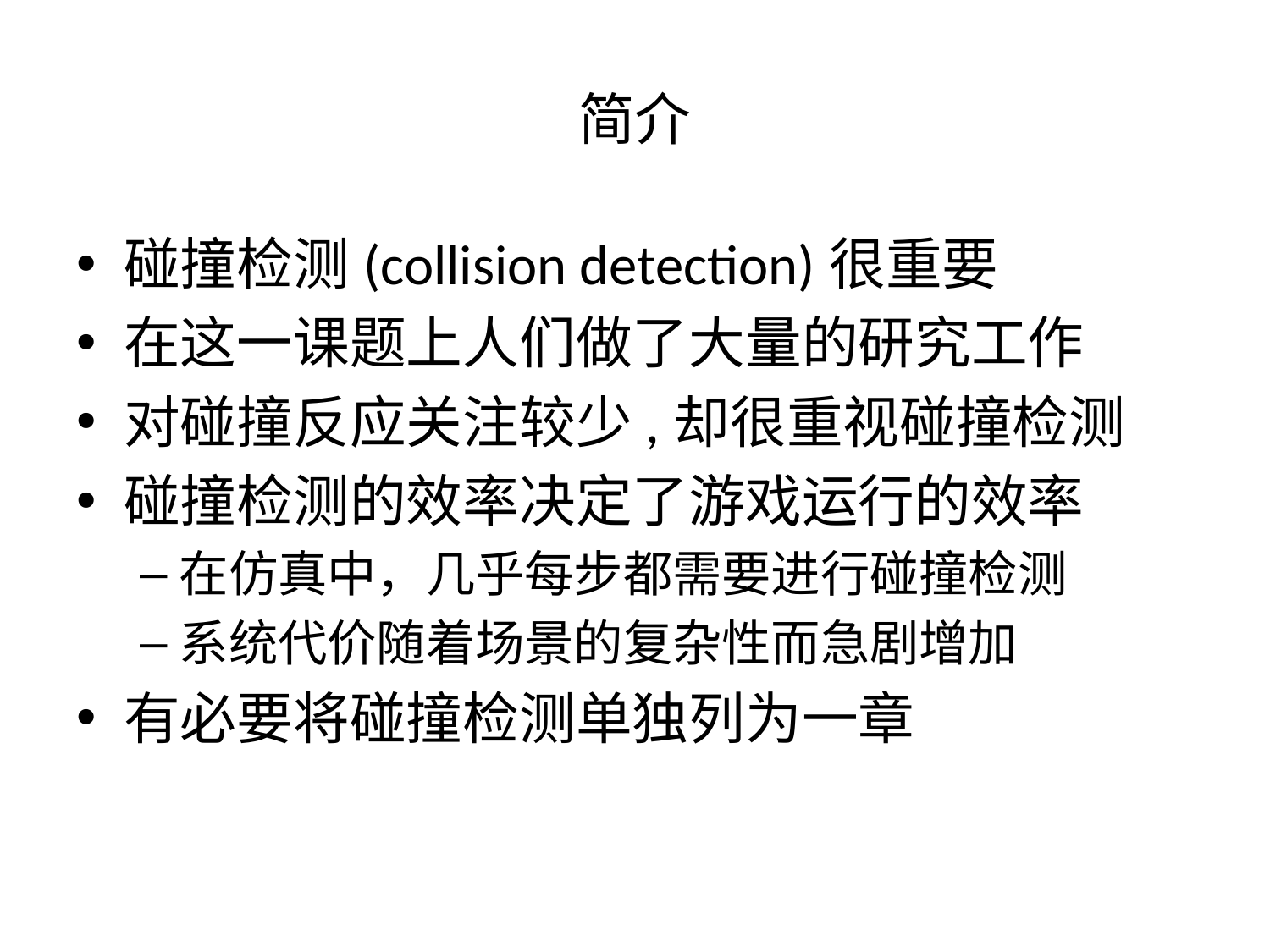

# 简介
碰撞检测(collision detection)很重要
在这一课题上人们做了大量的研究工作
对碰撞反应关注较少,却很重视碰撞检测
碰撞检测的效率决定了游戏运行的效率
在仿真中，几乎每步都需要进行碰撞检测
系统代价随着场景的复杂性而急剧增加
有必要将碰撞检测单独列为一章